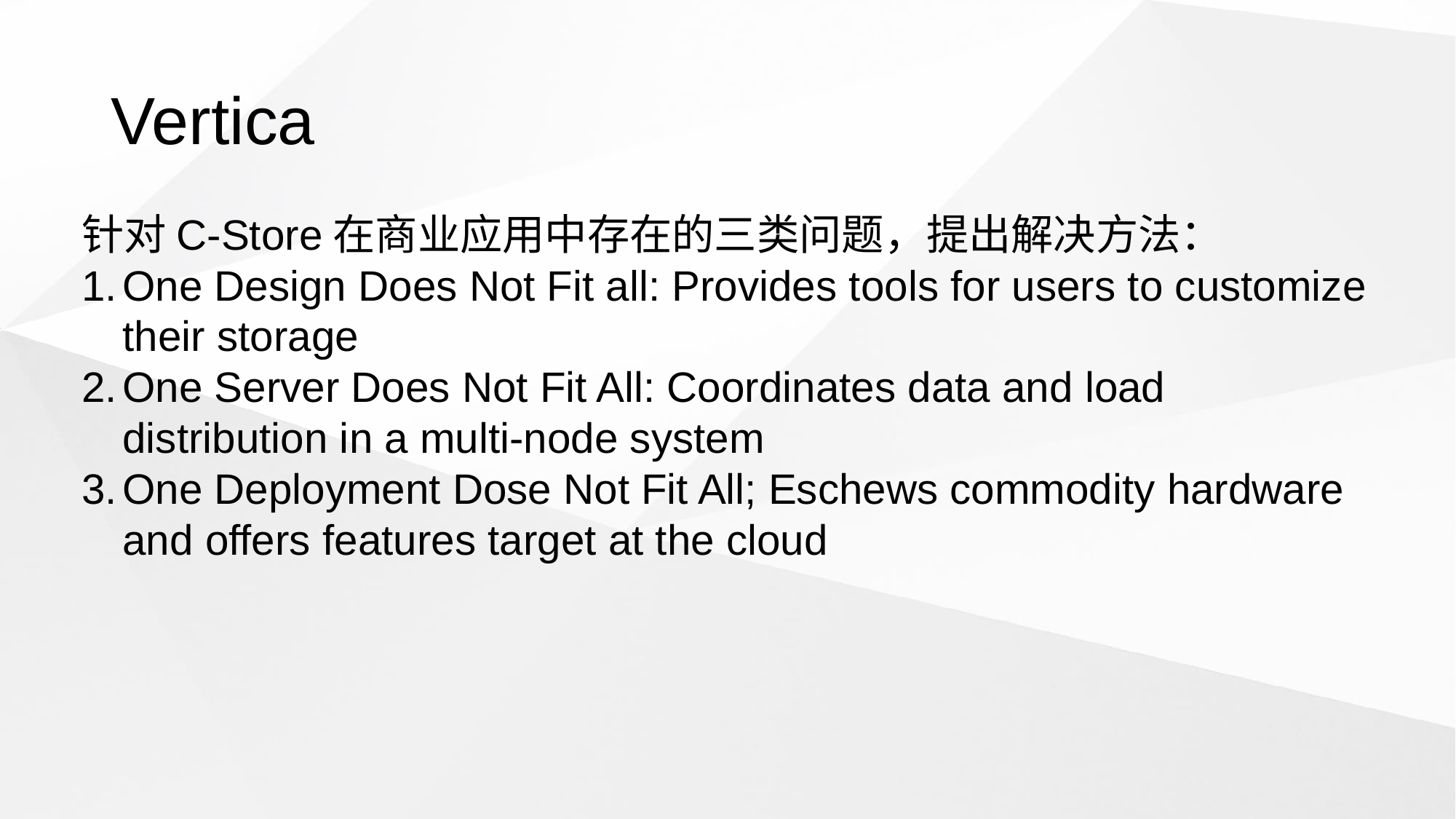

# Vertica
针对C-Store在商业应用中存在的三类问题，提出解决方法：
One Design Does Not Fit all: Provides tools for users to customize their storage
One Server Does Not Fit All: Coordinates data and load distribution in a multi-node system
One Deployment Dose Not Fit All; Eschews commodity hardware and offers features target at the cloud